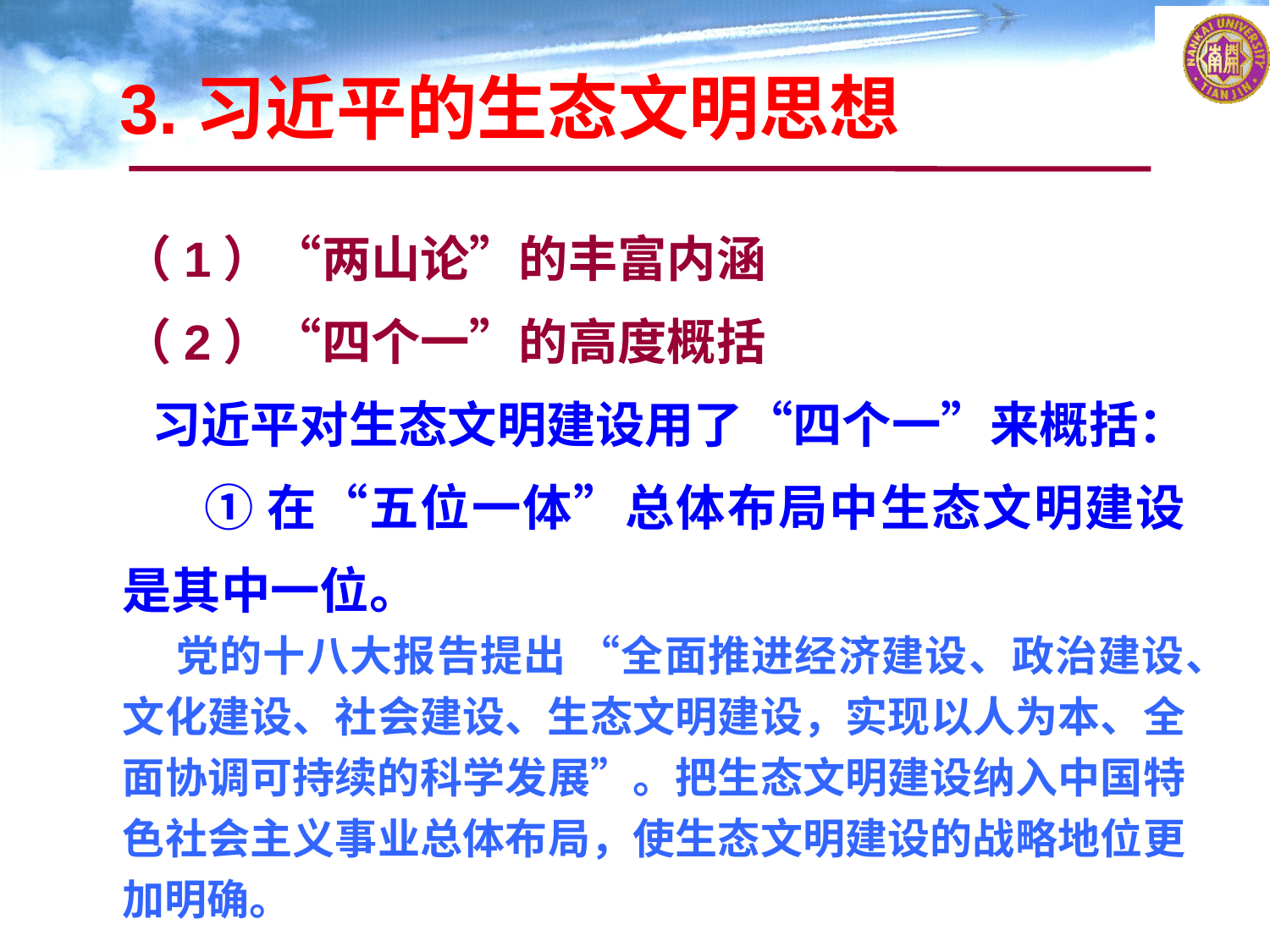

3.习近平的生态文明思想
（1）“两山论”的丰富内涵
（2）“四个一”的高度概括
  习近平对生态文明建设用了“四个一”来概括：
       ①在“五位一体”总体布局中生态文明建设是其中一位。
    党的十八大报告提出 “全面推进经济建设、政治建设、文化建设、社会建设、生态文明建设，实现以人为本、全面协调可持续的科学发展”。把生态文明建设纳入中国特色社会主义事业总体布局，使生态文明建设的战略地位更加明确。